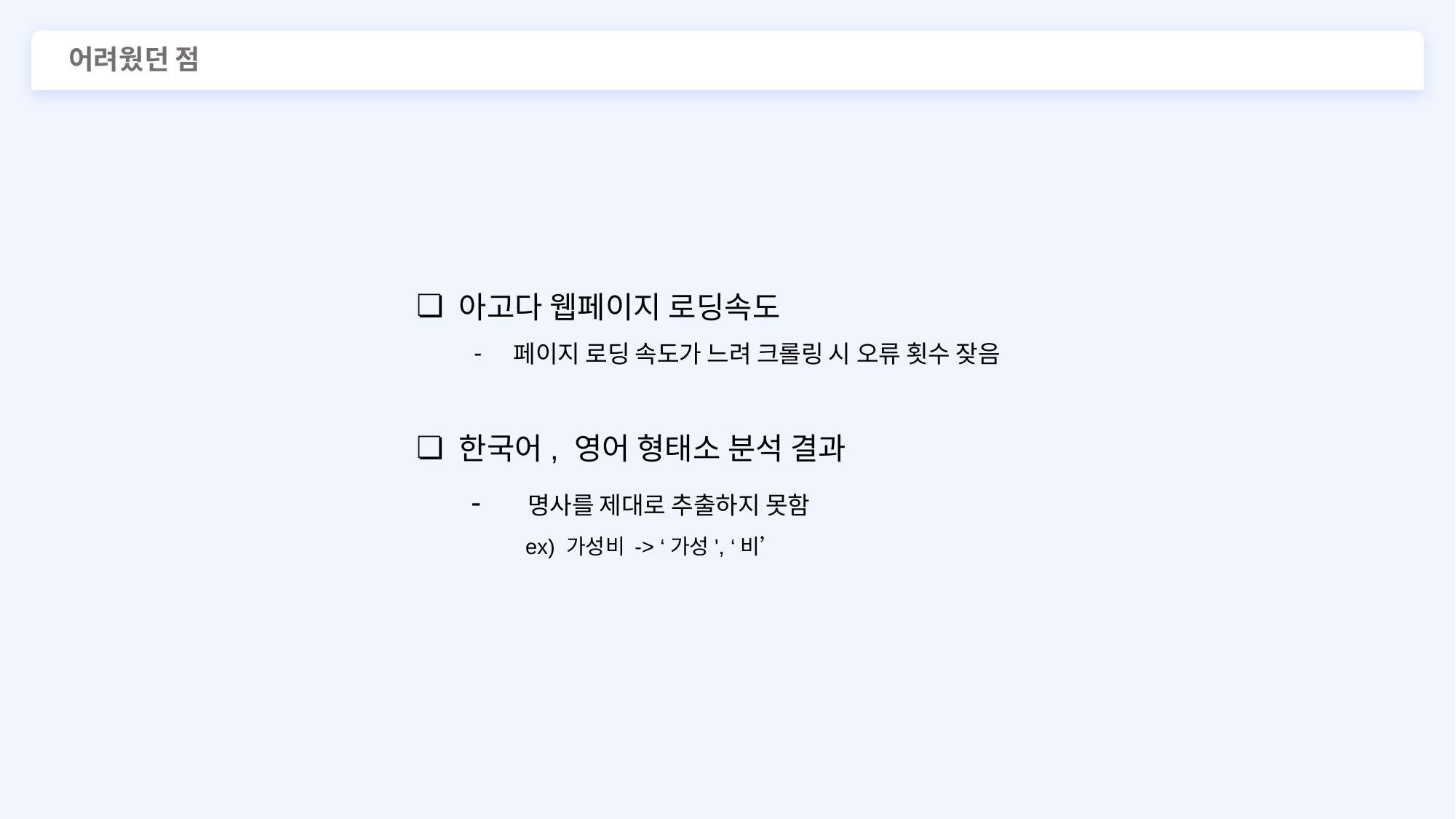

# 어려웠던 점
아고다 웹페이지 로딩속도
페이지 로딩 속도가 느려 크롤링 시 오류 횟수 잦음

한국어, 영어 형태소 분석 결과
 명사를 제대로 추출하지 못함
  ex) 가성비 -> ‘가성', ‘비’